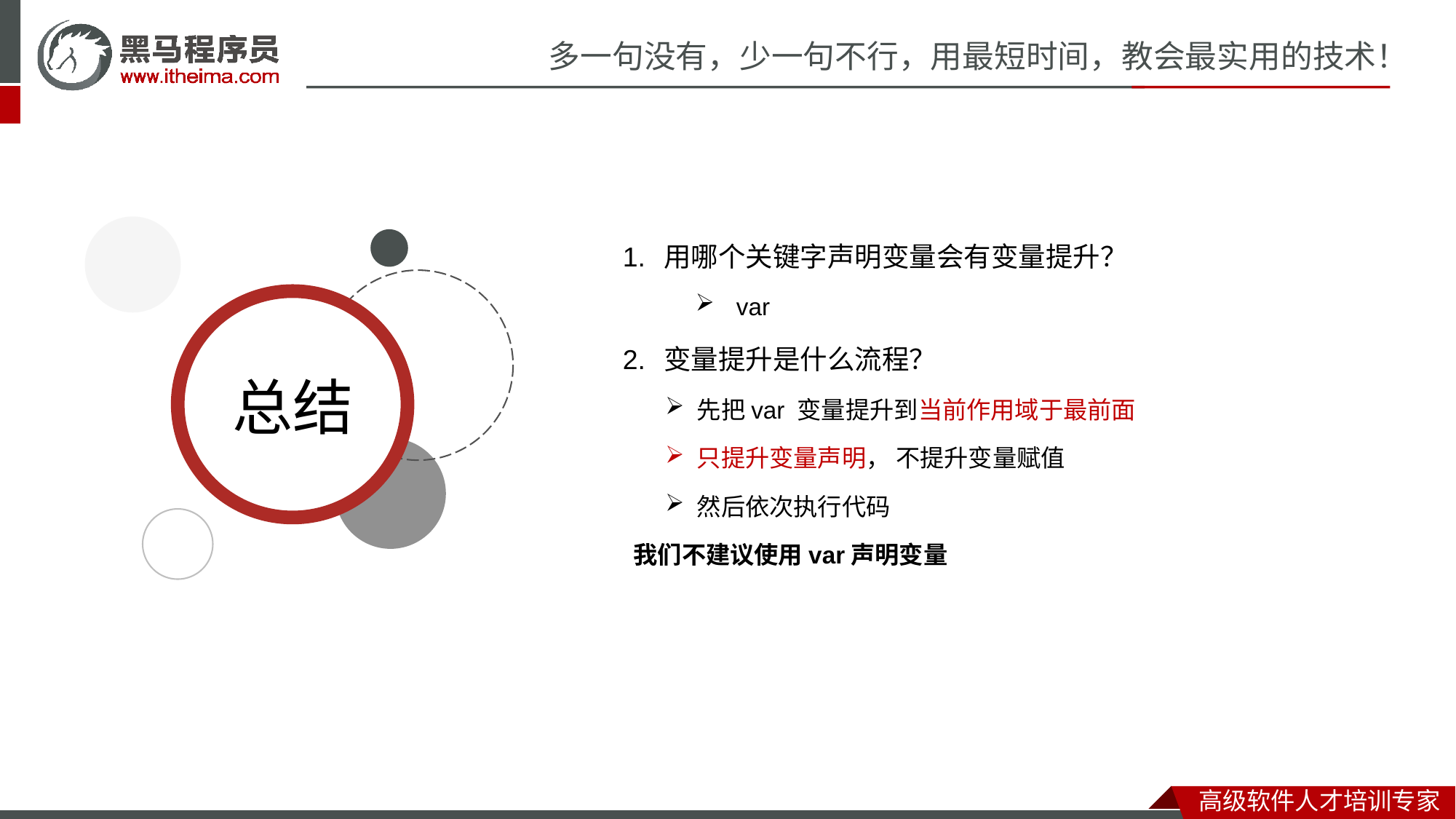

用哪个关键字声明变量会有变量提升？
 var
变量提升是什么流程？
先把var 变量提升到当前作用域于最前面
只提升变量声明， 不提升变量赋值
然后依次执行代码
我们不建议使用var声明变量